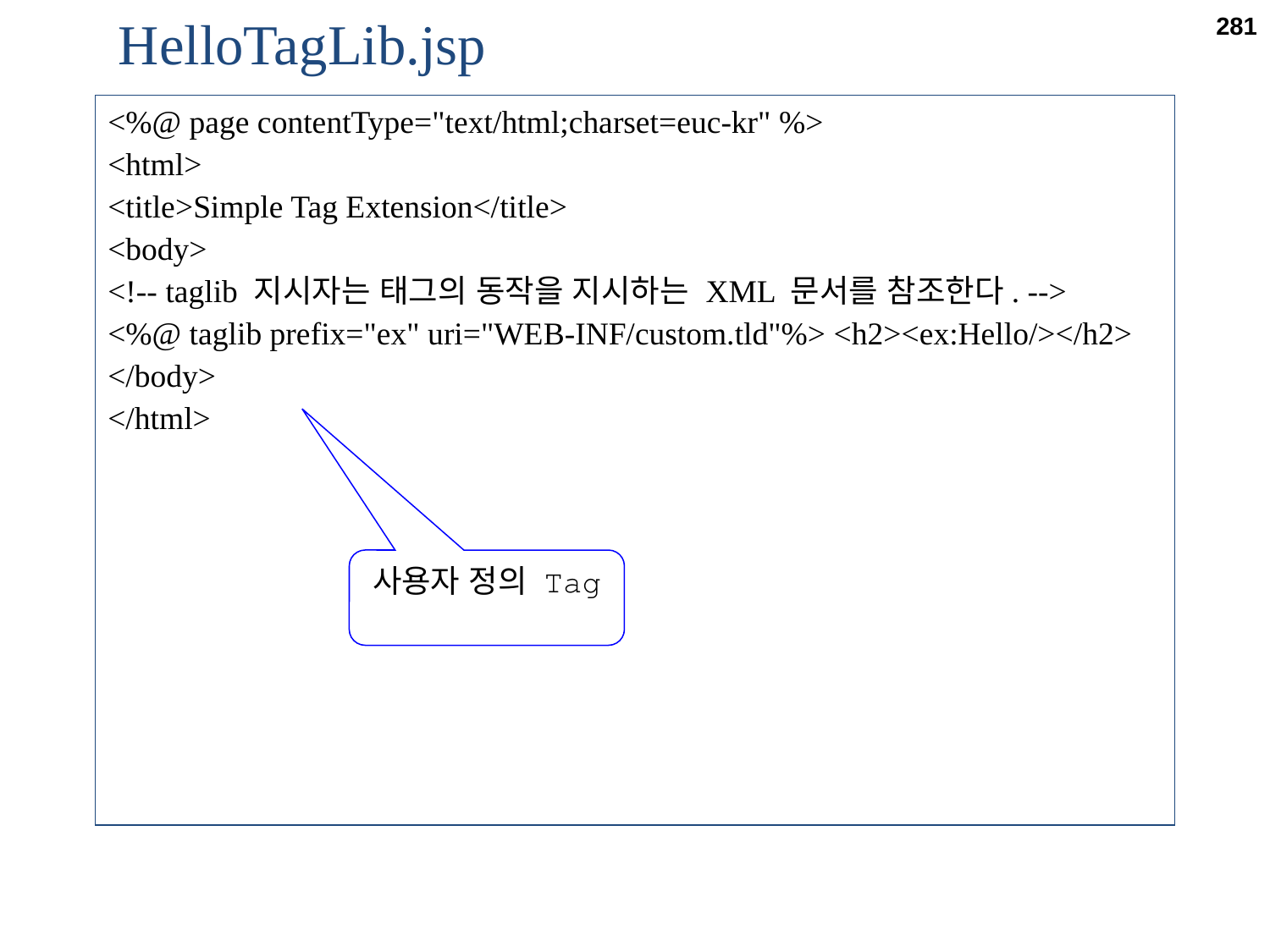

HelloTagLib.jsp
281
<%@ page contentType="text/html;charset=euc-kr" %>
<html>
<title>Simple Tag Extension</title>
<body>
<!-- taglib 지시자는 태그의 동작을 지시하는 XML 문서를 참조한다. -->
<%@ taglib prefix="ex" uri="WEB-INF/custom.tld"%> <h2><ex:Hello/></h2>
</body>
</html>

사용자 정의 Tag